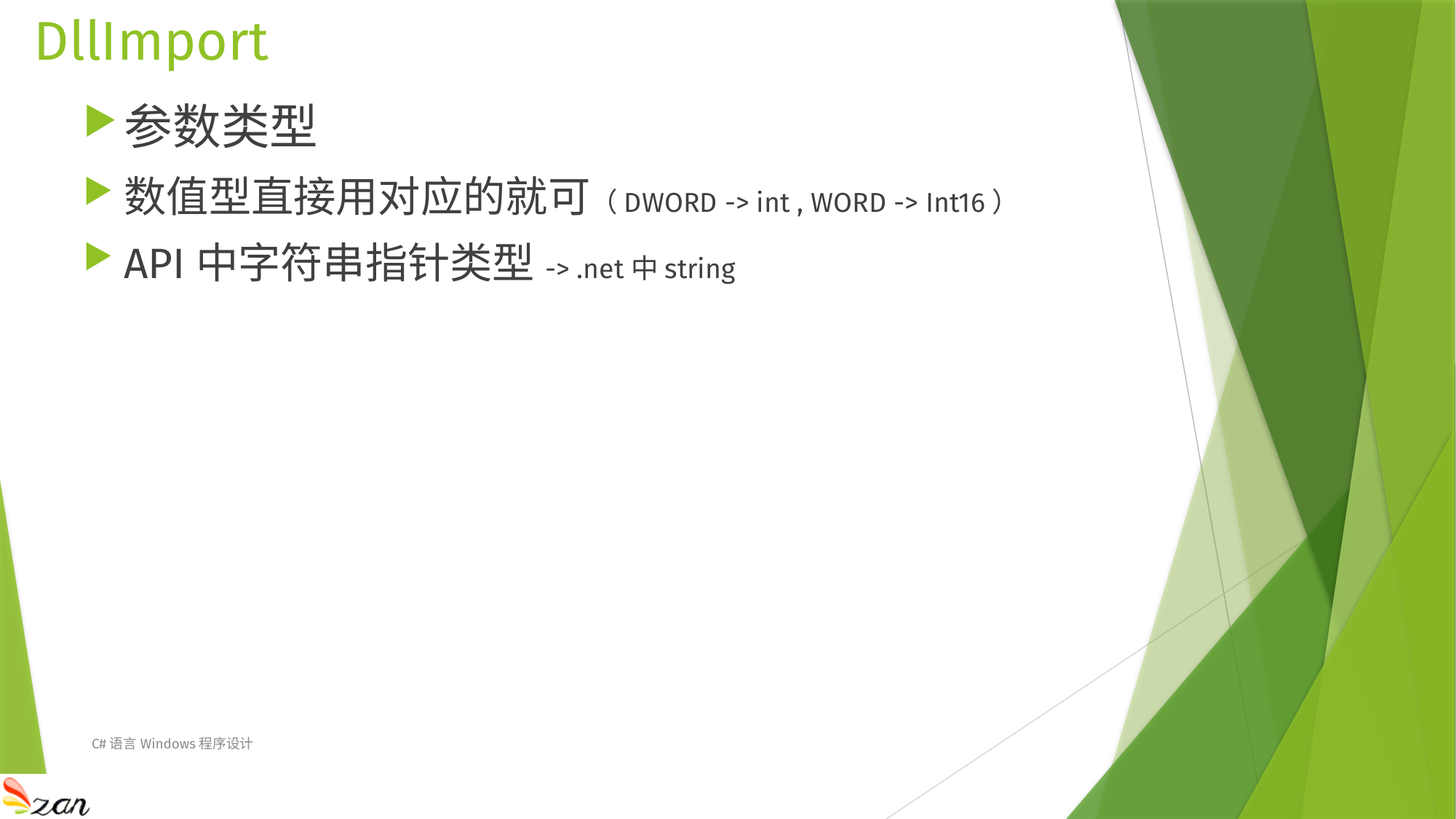

# DllImport
参数类型
数值型直接用对应的就可（DWORD -> int , WORD -> Int16）
API中字符串指针类型-> .net中string

C#语言Windows程序设计